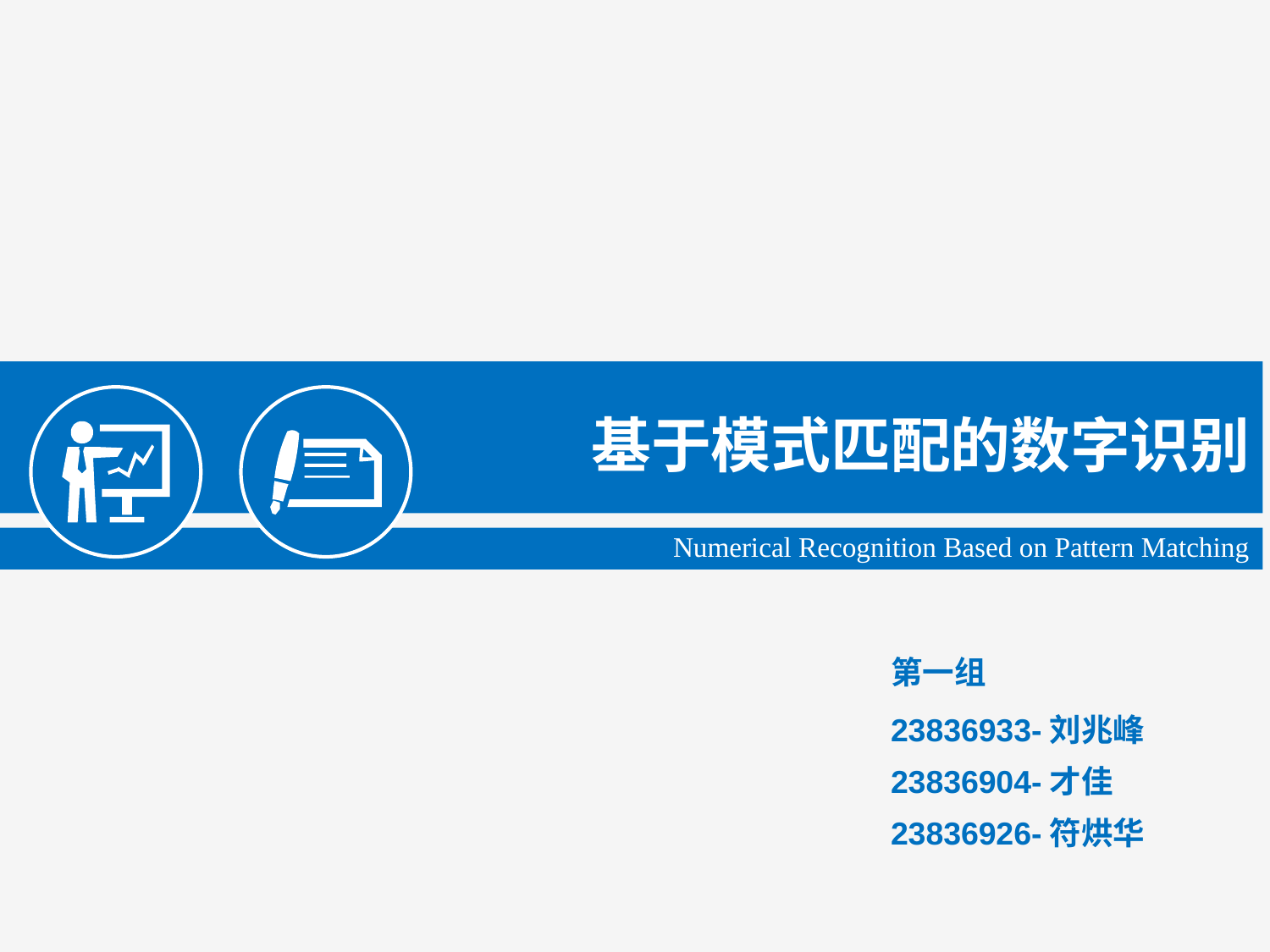

基于模式匹配的数字识别
Numerical Recognition Based on Pattern Matching

第一组
23836933-刘兆峰
23836904-才佳
23836926-符烘华